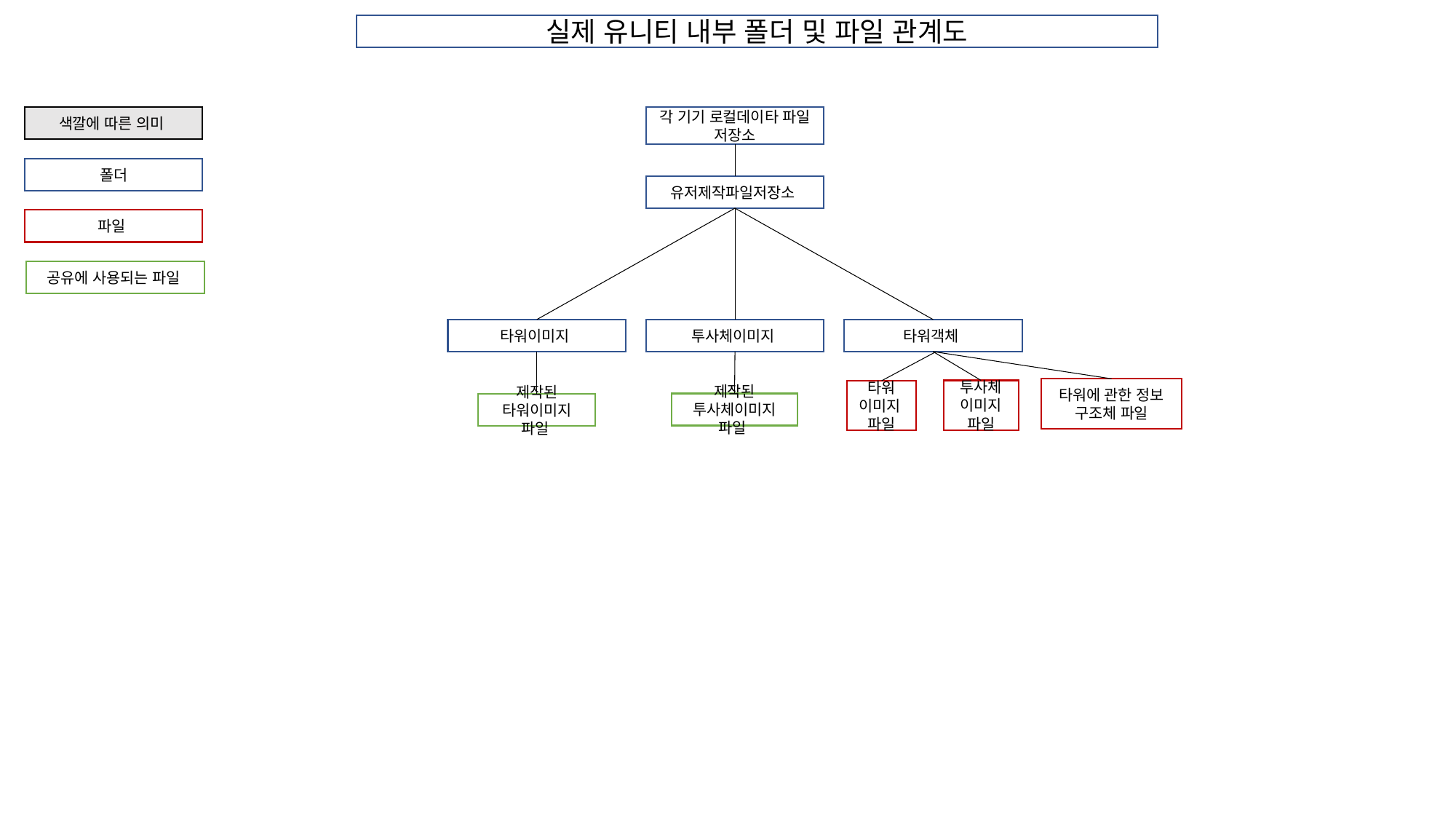

실제 유니티 내부 폴더 및 파일 관계도
색깔에 따른 의미
각 기기 로컬데이타 파일 저장소
폴더
유저제작파일저장소
파일
공유에 사용되는 파일
투사체이미지
타워객체
타워이미지
타워에 관한 정보 구조체 파일
투사체 이미지 파일
타워 이미지
파일
제작된 투사체이미지 파일
제작된 타워이미지 파일